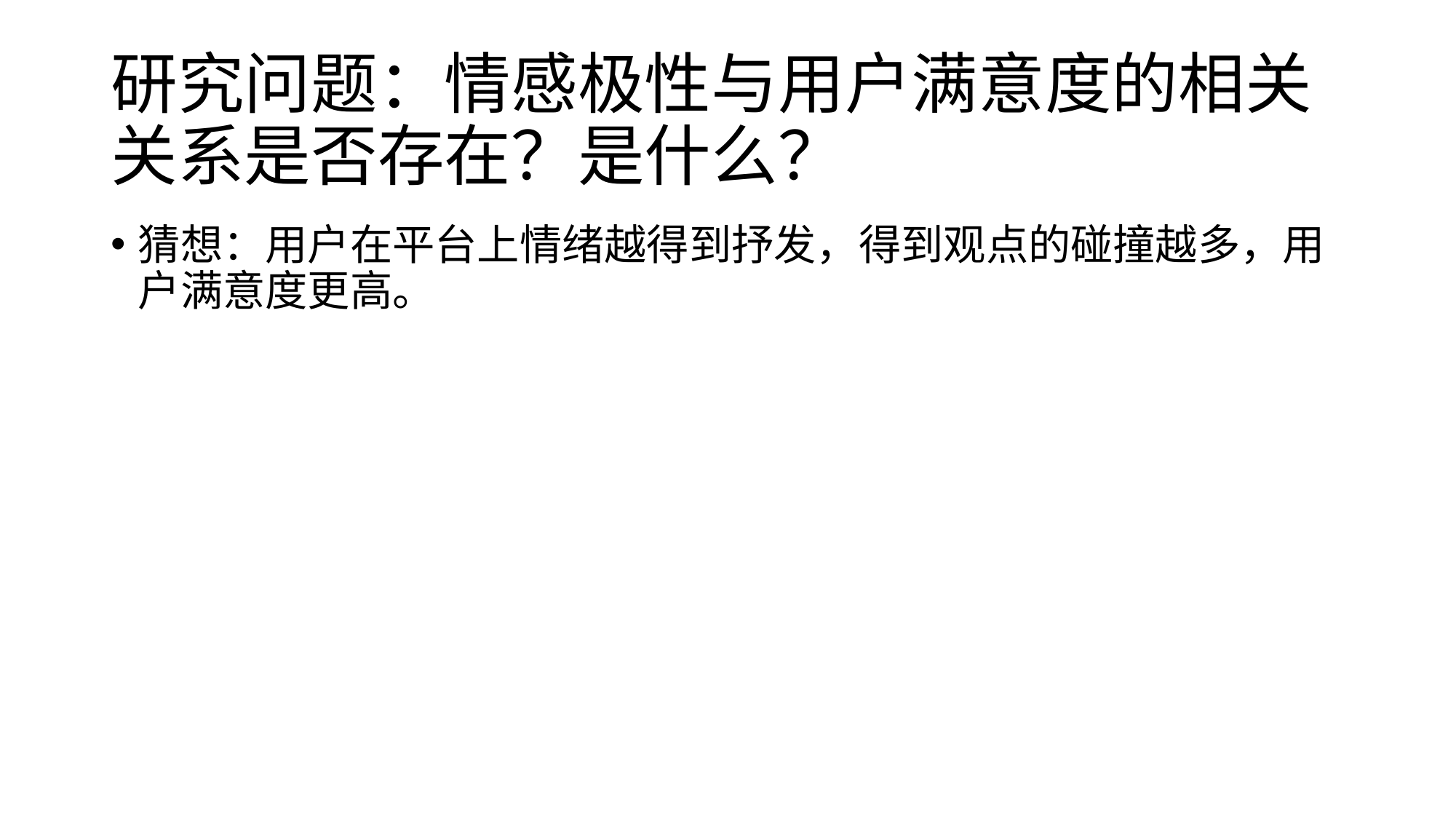

# 研究问题：情感极性与用户满意度的相关关系是否存在？是什么？
猜想：用户在平台上情绪越得到抒发，得到观点的碰撞越多，用户满意度更高。